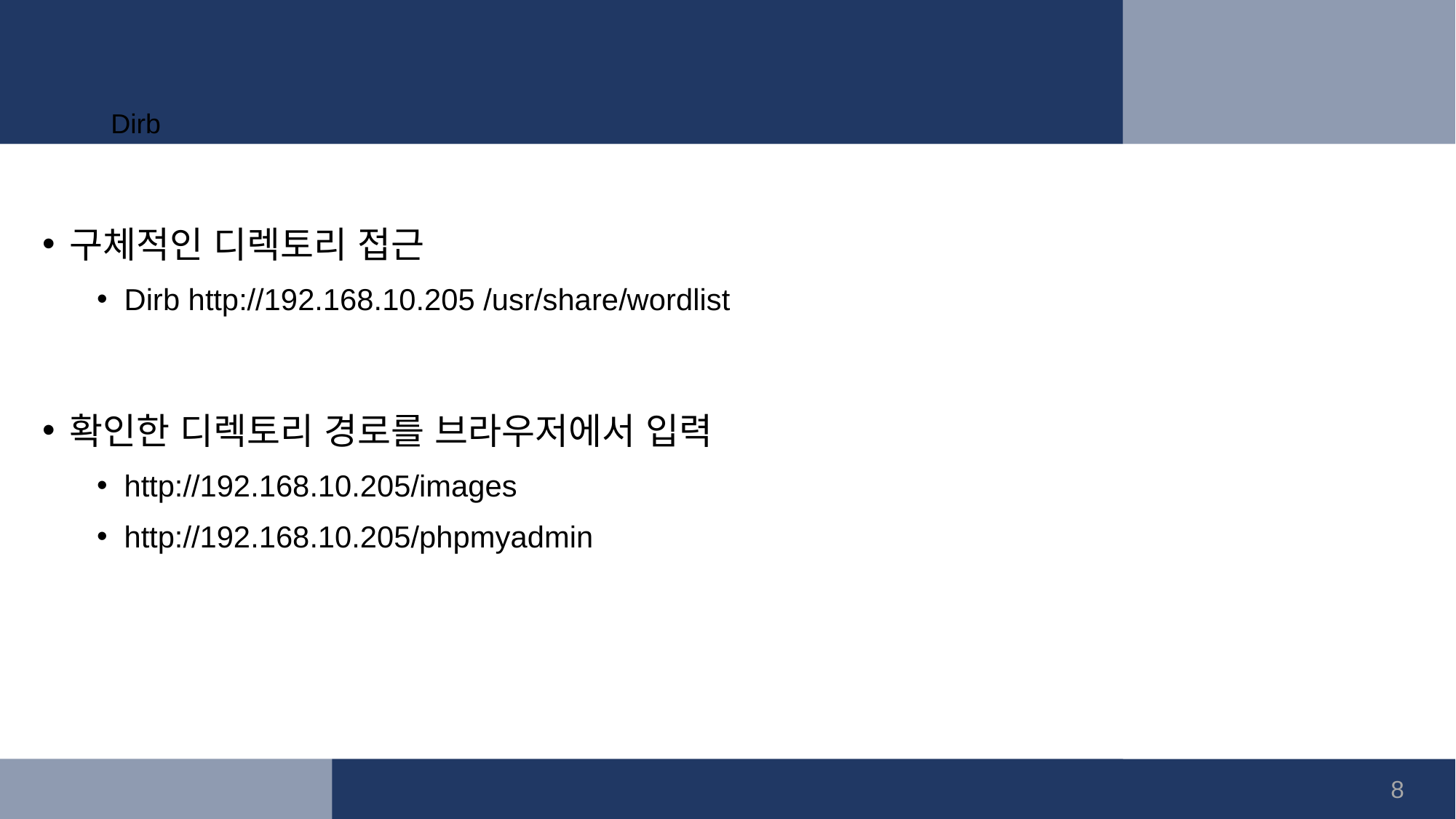

# Dirb
구체적인 디렉토리 접근
Dirb http://192.168.10.205 /usr/share/wordlist

확인한 디렉토리 경로를 브라우저에서 입력
http://192.168.10.205/images
http://192.168.10.205/phpmyadmin

8